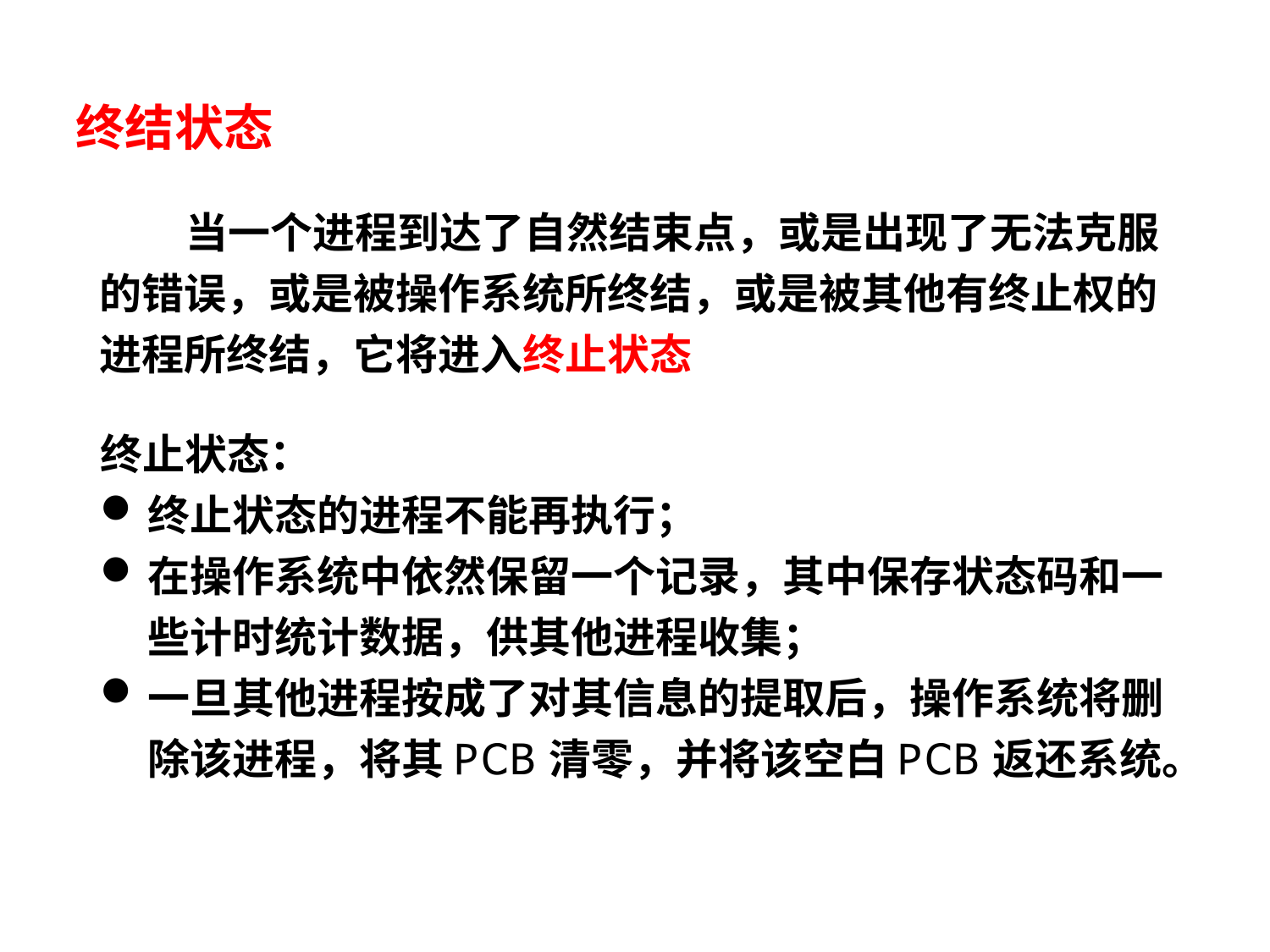

终结状态
当一个进程到达了自然结束点，或是出现了无法克服的错误，或是被操作系统所终结，或是被其他有终止权的进程所终结，它将进入终止状态
终止状态：
终止状态的进程不能再执行；
在操作系统中依然保留一个记录，其中保存状态码和一些计时统计数据，供其他进程收集；
一旦其他进程按成了对其信息的提取后，操作系统将删除该进程，将其PCB清零，并将该空白PCB返还系统。